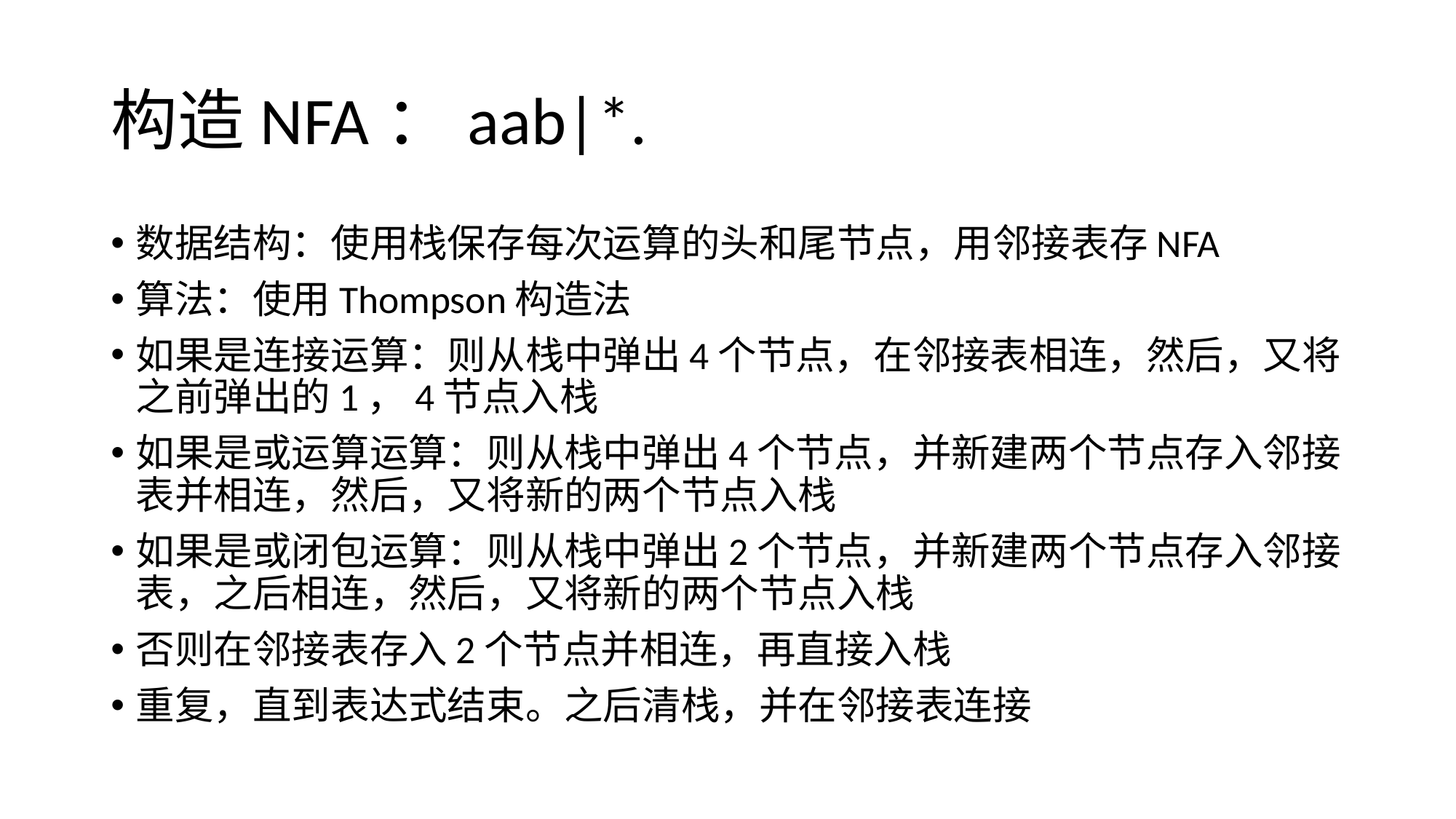

# 构造NFA：aab|*.
数据结构：使用栈保存每次运算的头和尾节点，用邻接表存NFA
算法：使用Thompson构造法
如果是连接运算：则从栈中弹出4个节点，在邻接表相连，然后，又将之前弹出的1，4节点入栈
如果是或运算运算：则从栈中弹出4个节点，并新建两个节点存入邻接表并相连，然后，又将新的两个节点入栈
如果是或闭包运算：则从栈中弹出2个节点，并新建两个节点存入邻接表，之后相连，然后，又将新的两个节点入栈
否则在邻接表存入2个节点并相连，再直接入栈
重复，直到表达式结束。之后清栈，并在邻接表连接